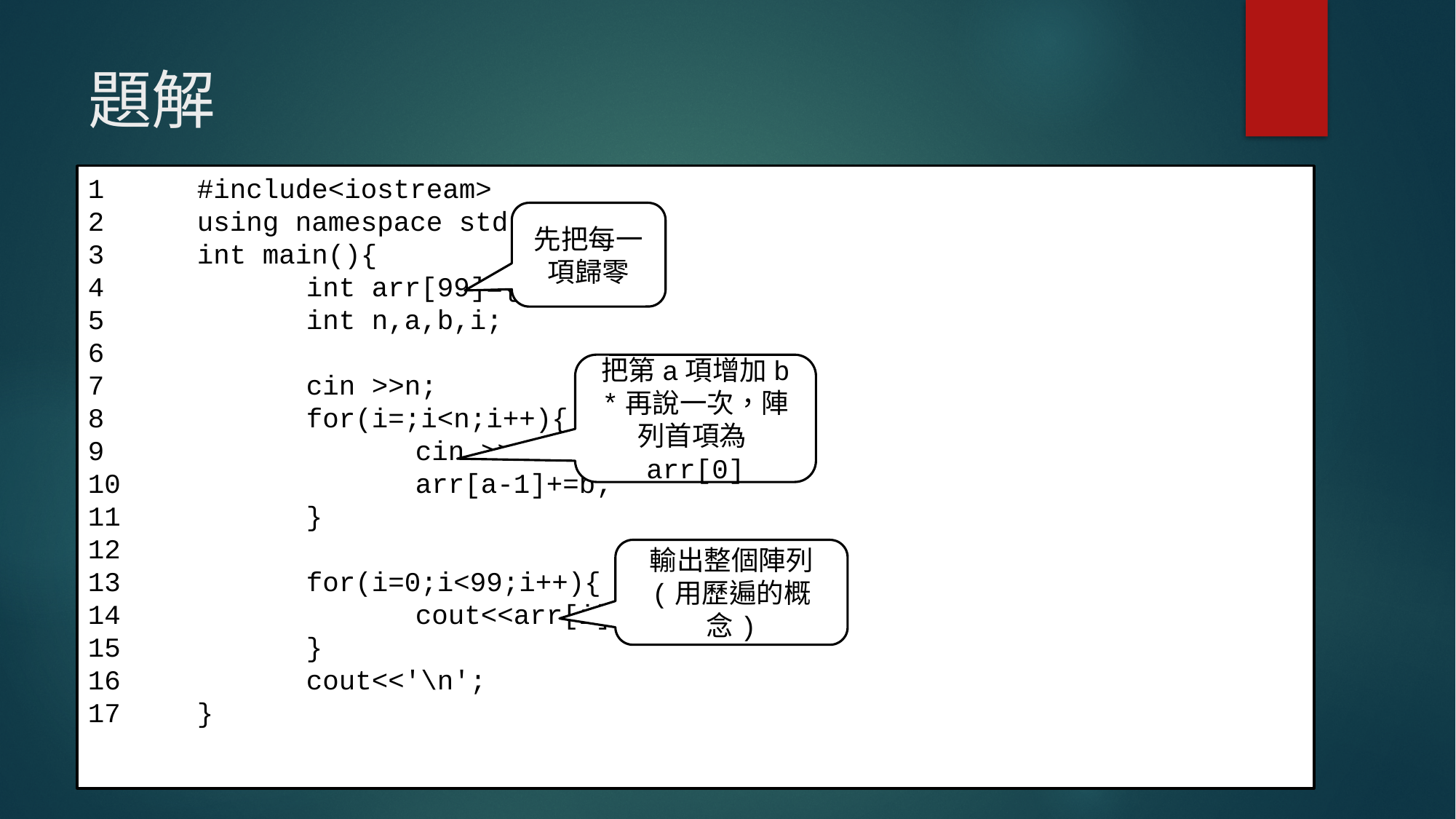

# 題解
1	#include<iostream>
2	using namespace std;
3	int main(){
4		int arr[99]={0};
5		int n,a,b,i;
6
7		cin >>n;
8		for(i=;i<n;i++){
9			cin >>a>>b;
10			arr[a-1]+=b;
11		}
12
13		for(i=0;i<99;i++){
14			cout<<arr[i]<<" ";
15		}
16		cout<<'\n';
17	}
先把每一項歸零

把第a項增加b
*再說一次，陣列首項為arr[0]
輸出整個陣列
(用歷遍的概念)